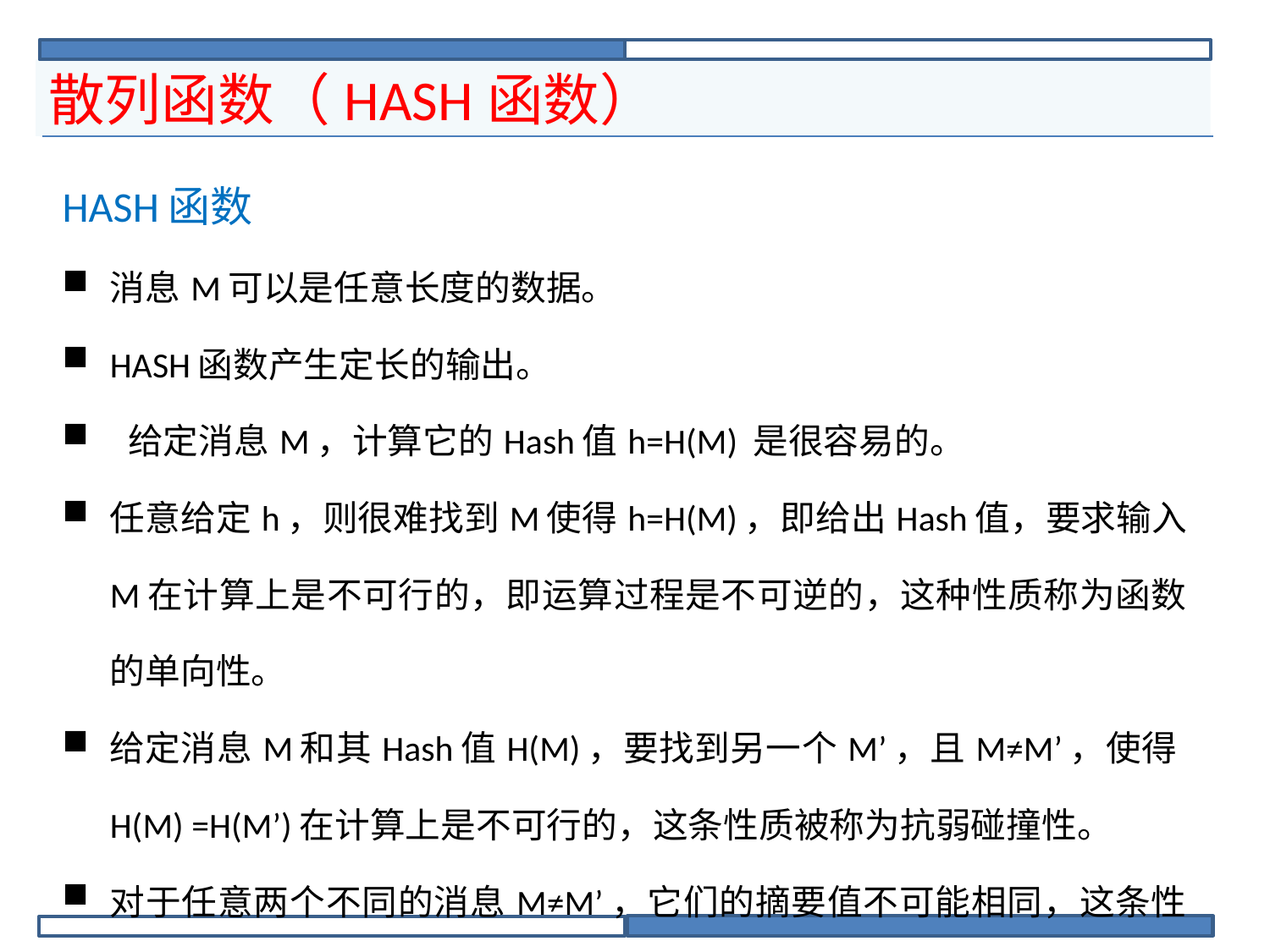

# 散列函数（HASH函数）
| HASH函数 消息M可以是任意长度的数据。 HASH函数产生定长的输出。 给定消息M，计算它的Hash值h=H(M) 是很容易的。 任意给定h，则很难找到M使得h=H(M)，即给出Hash值，要求输入M在计算上是不可行的，即运算过程是不可逆的，这种性质称为函数的单向性。 给定消息M和其Hash值H(M)，要找到另一个M’，且M≠M’，使得H(M) =H(M’)在计算上是不可行的，这条性质被称为抗弱碰撞性。 对于任意两个不同的消息M≠M’，它们的摘要值不可能相同，这条性质被称为抗强碰撞性。 |
| --- |
|  |